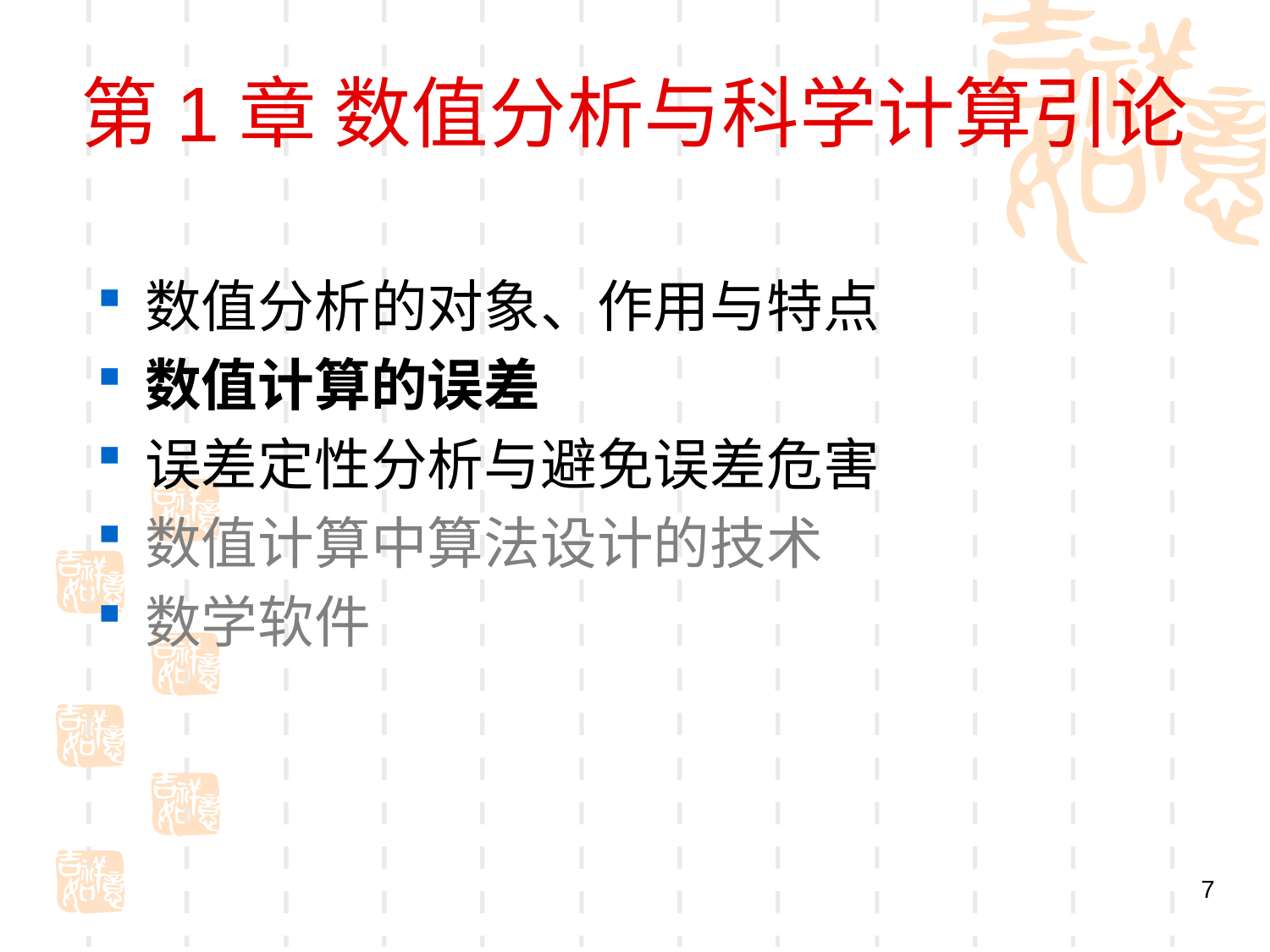

# 第1章 数值分析与科学计算引论
数值分析的对象、作用与特点
数值计算的误差
误差定性分析与避免误差危害
数值计算中算法设计的技术
数学软件
7